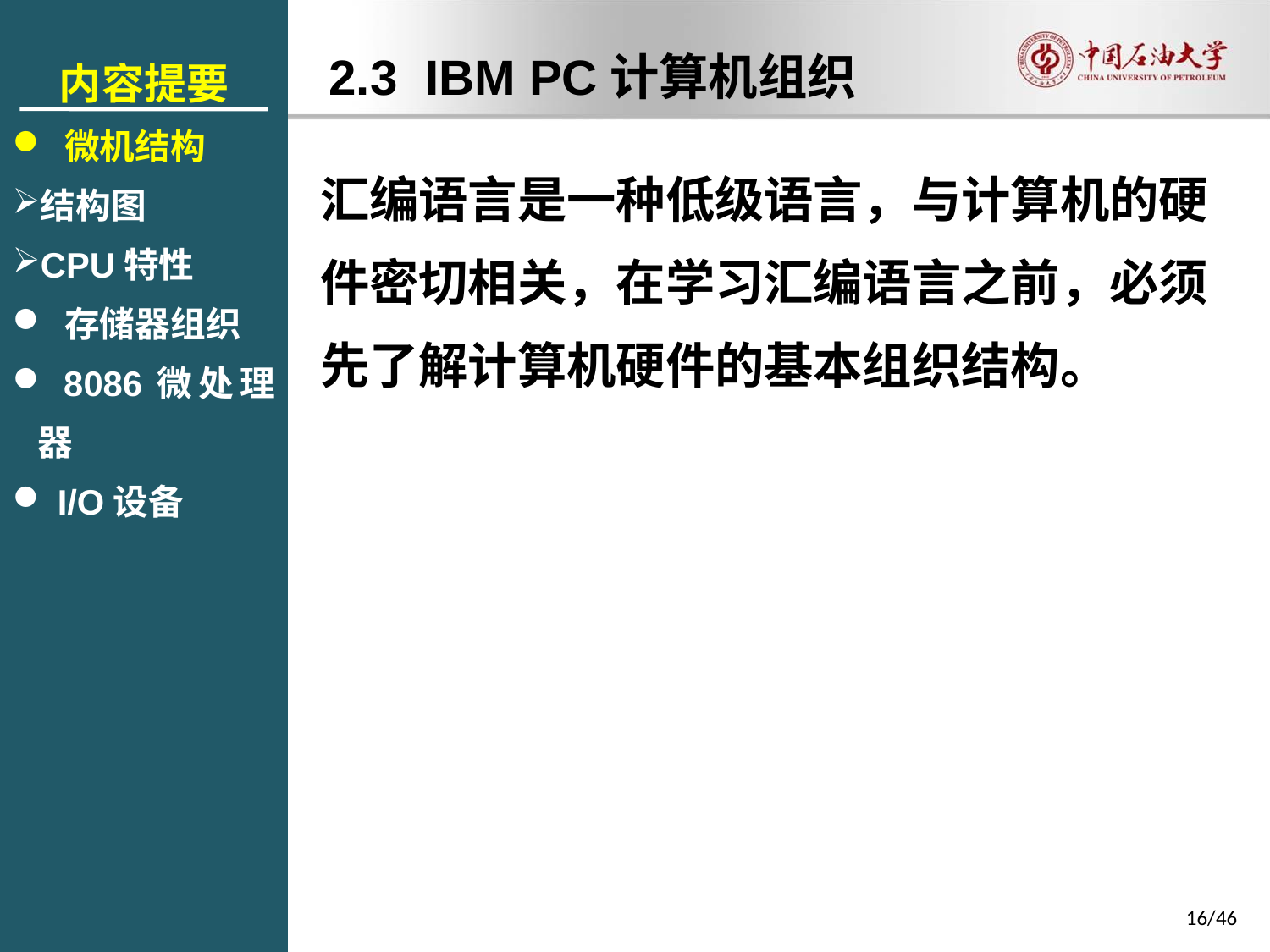

内容提要
 微机结构
结构图
CPU特性
 存储器组织
 8086微处理器
 I/O设备
2.3  IBM PC计算机组织
汇编语言是一种低级语言，与计算机的硬件密切相关，在学习汇编语言之前，必须先了解计算机硬件的基本组织结构。
16/46